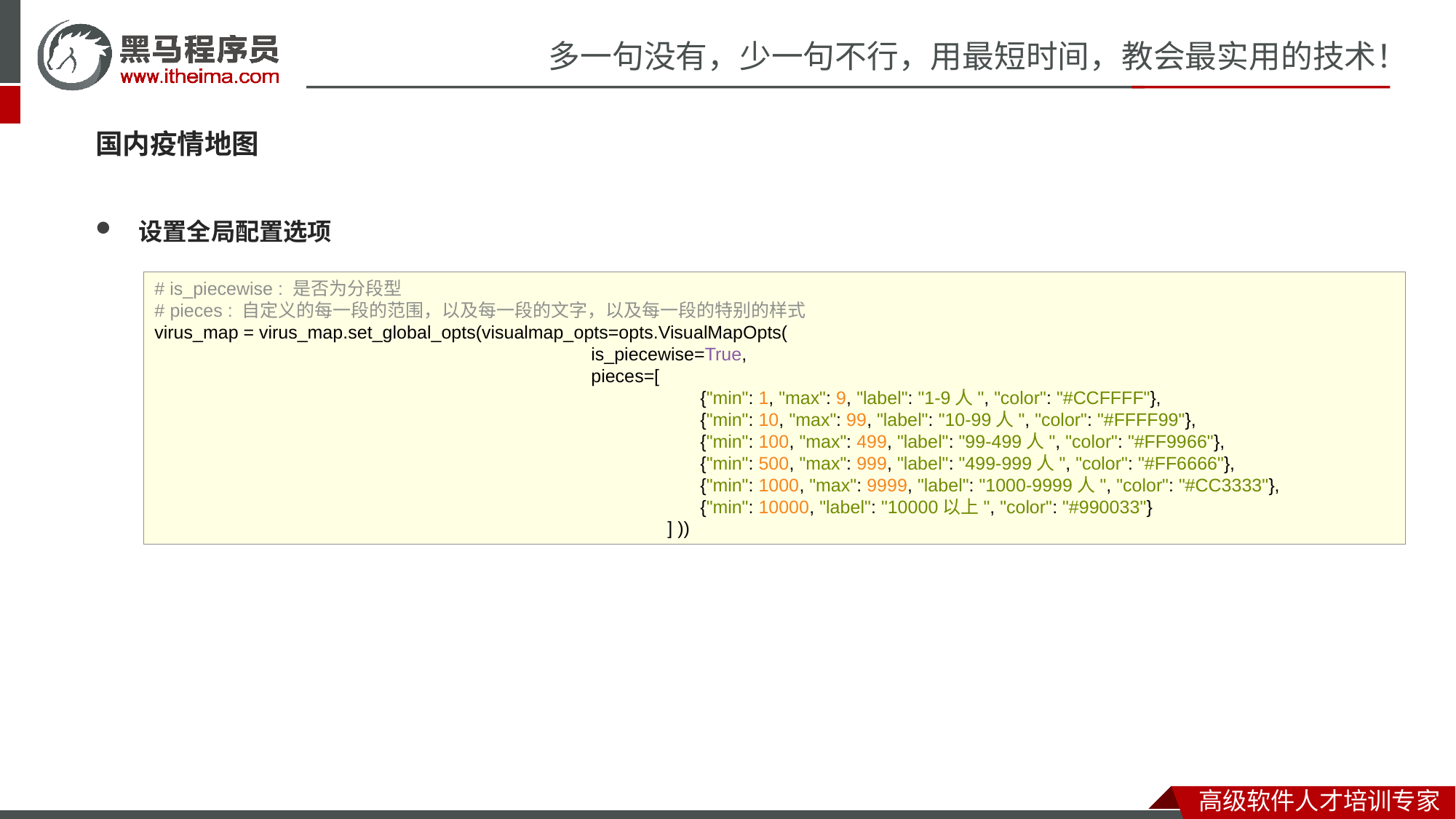

国内疫情地图
设置全局配置选项

# is_piecewise : 是否为分段型
# pieces : 自定义的每一段的范围，以及每一段的文字，以及每一段的特别的样式
virus_map = virus_map.set_global_opts(visualmap_opts=opts.VisualMapOpts(
				is_piecewise=True,
				pieces=[
					{"min": 1, "max": 9, "label": "1-9人", "color": "#CCFFFF"},
					{"min": 10, "max": 99, "label": "10-99人", "color": "#FFFF99"},
					{"min": 100, "max": 499, "label": "99-499人", "color": "#FF9966"},
					{"min": 500, "max": 999, "label": "499-999人", "color": "#FF6666"},
					{"min": 1000, "max": 9999, "label": "1000-9999人", "color": "#CC3333"},
					{"min": 10000, "label": "10000以上", "color": "#990033"}
				               ] ))